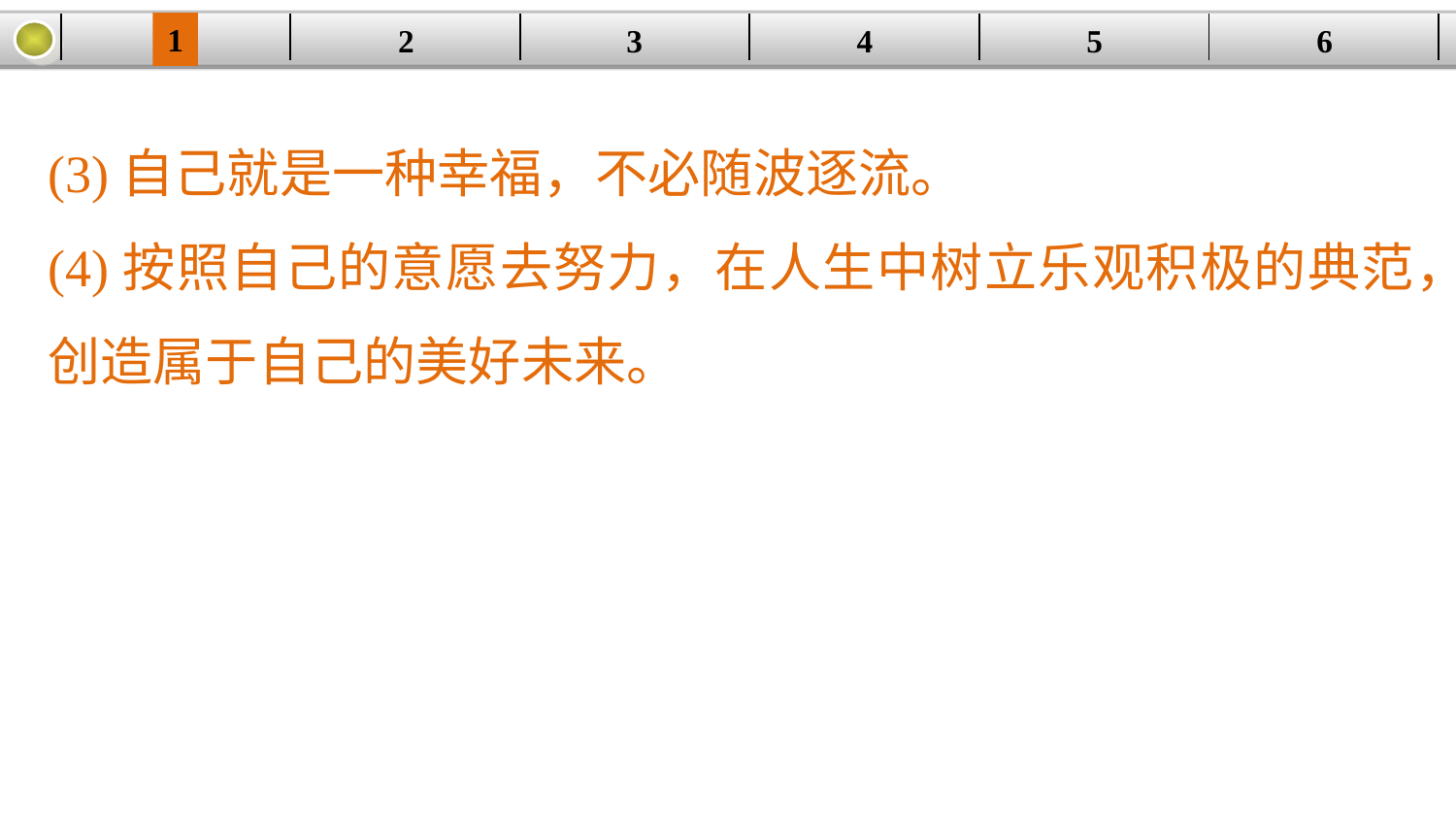

1
2
3
4
|  |  |  |  |  |  |
| --- | --- | --- | --- | --- | --- |
5
6

(3)自己就是一种幸福，不必随波逐流。
(4)按照自己的意愿去努力，在人生中树立乐观积极的典范，创造属于自己的美好未来。